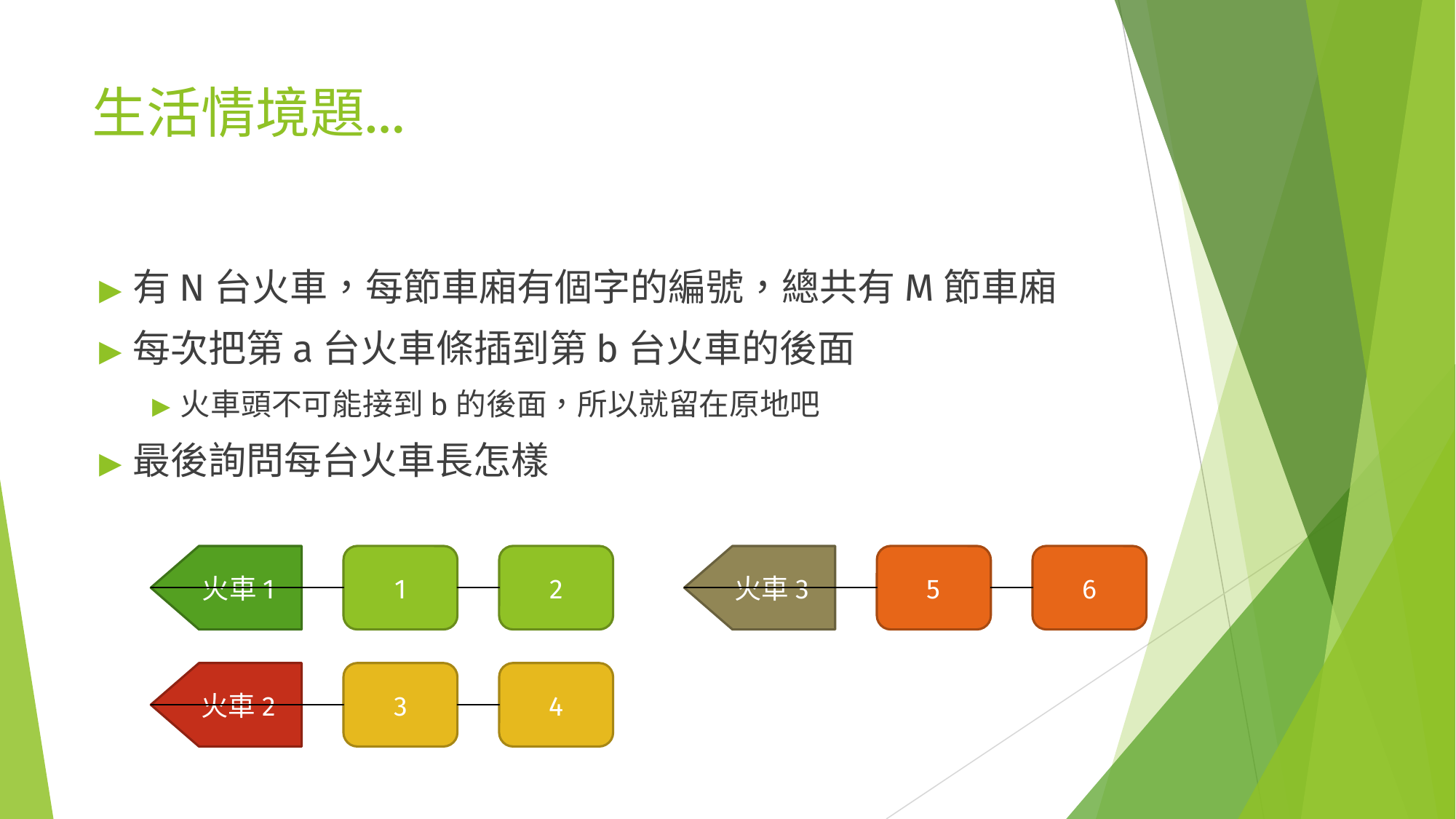

# 生活情境題…
有N台火車，每節車廂有個字的編號，總共有M節車廂
每次把第a台火車條插到第b台火車的後面
火車頭不可能接到b的後面，所以就留在原地吧
最後詢問每台火車長怎樣
2
火車1
1
6
火車3
5
4
火車2
3